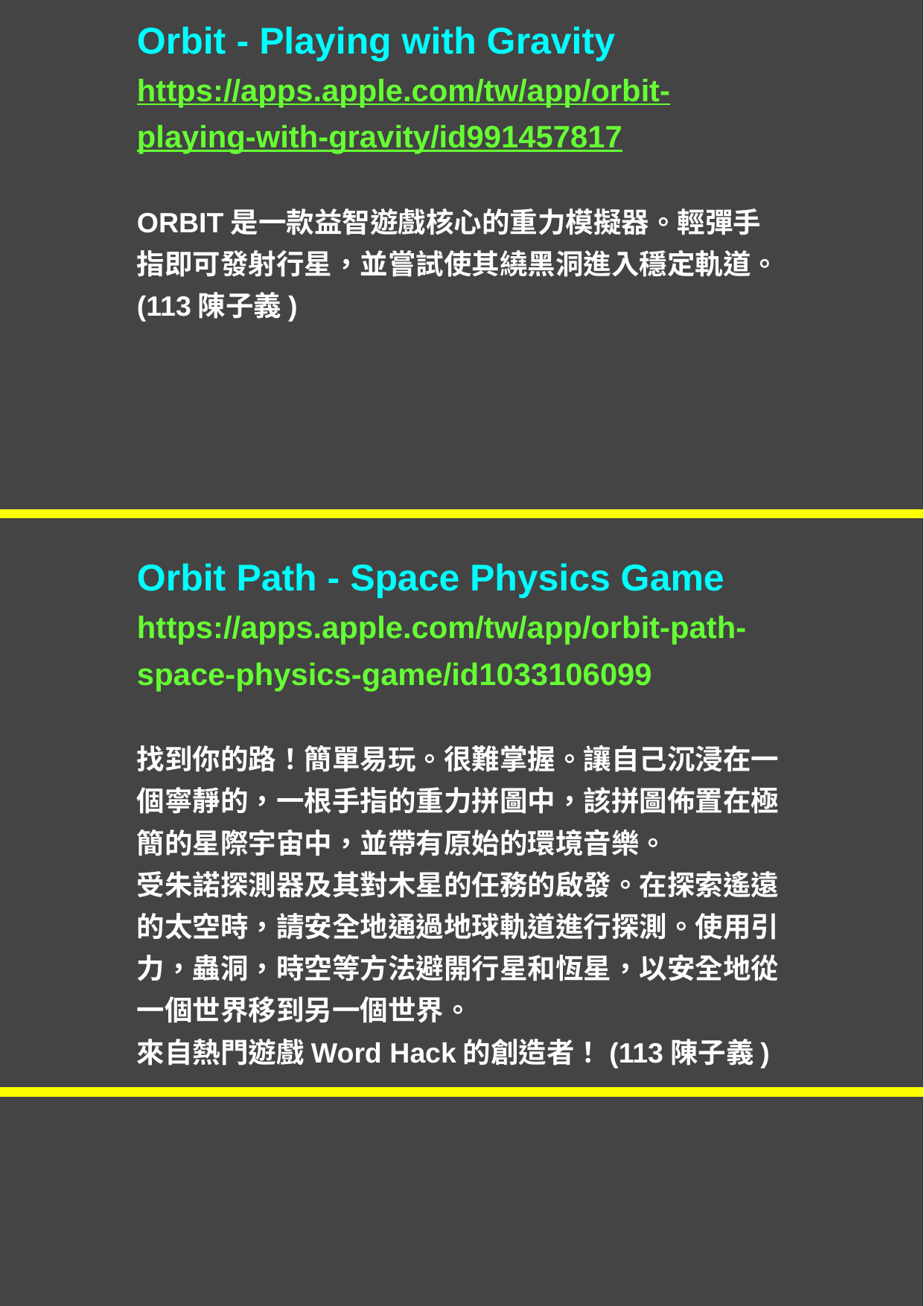

Orbit - Playing with Gravity
https://apps.apple.com/tw/app/orbit-playing-with-gravity/id991457817

ORBIT是一款益智遊戲核心的重力模擬器。輕彈手指即可發射行星，並嘗試使其繞黑洞進入穩定軌道。(113陳子義)
Orbit Path - Space Physics Game
https://apps.apple.com/tw/app/orbit-path-space-physics-game/id1033106099

找到你的路！簡單易玩。很難掌握。讓自己沉浸在一個寧靜的，一根手指的重力拼圖中，該拼圖佈置在極簡的星際宇宙中，並帶有原始的環境音樂。
受朱諾探測器及其對木星的任務的啟發。在探索遙遠的太空時，請安全地通過地球軌道進行探測。使用引力，蟲洞，時空等方法避開行星和恆星，以安全地從一個世界移到另一個世界。
來自熱門遊戲Word Hack的創造者！(113陳子義)